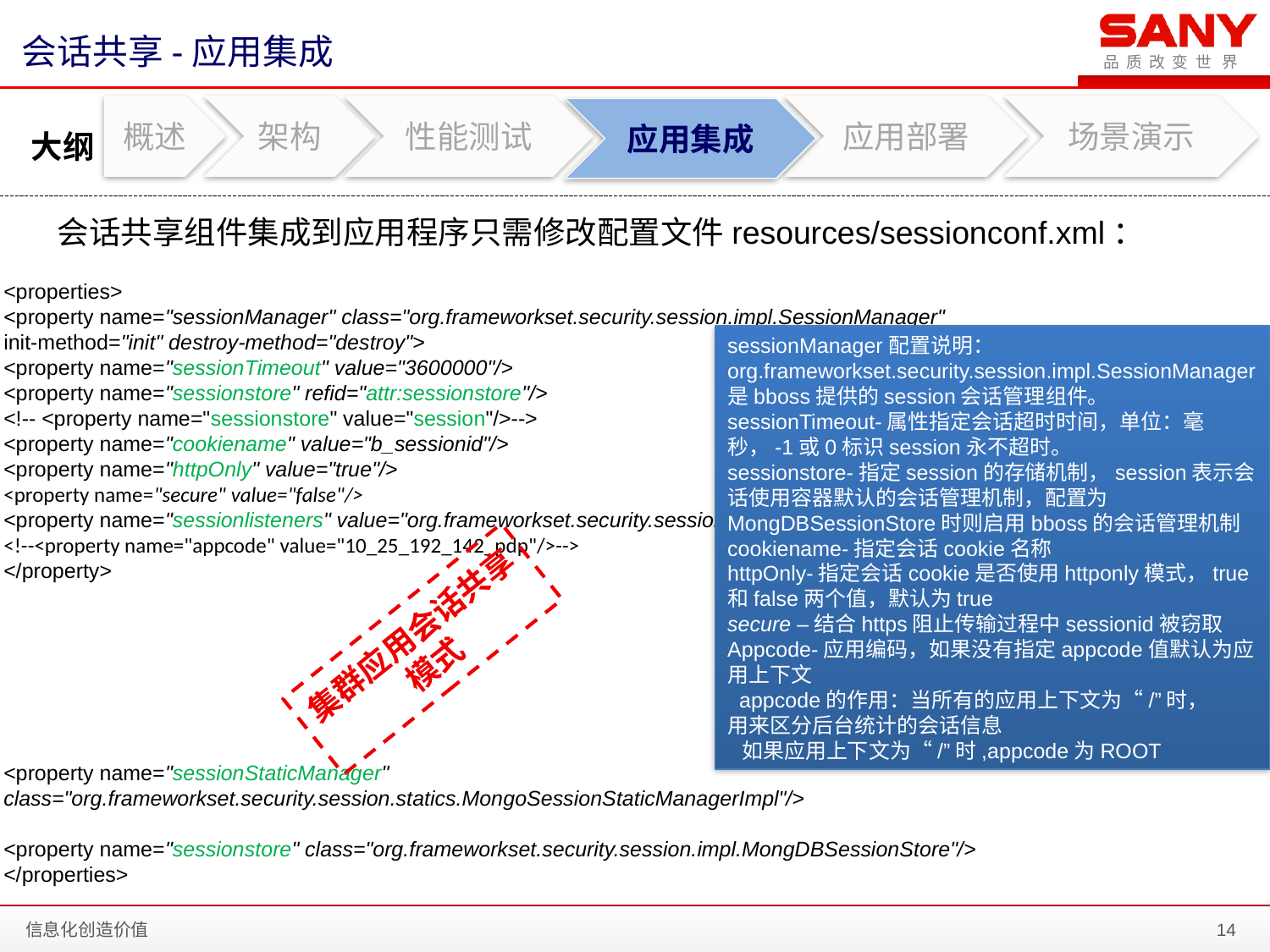

# 会话共享-应用集成
大纲
应用部署
场景演示
概述
架构
性能测试
应用集成
会话共享组件集成到应用程序只需修改配置文件resources/sessionconf.xml：
<properties>
<property name="sessionManager" class="org.frameworkset.security.session.impl.SessionManager"
init-method="init" destroy-method="destroy">
<property name="sessionTimeout" value="3600000"/>
<property name="sessionstore" refid="attr:sessionstore"/>
<!-- <property name="sessionstore" value="session"/>-->
<property name="cookiename" value="b_sessionid"/>
<property name="httpOnly" value="true"/>
<property name="secure" value="false"/>
<property name="sessionlisteners" value="org.frameworkset.security.session.impl.NullSessionListener"/>
<!--<property name="appcode" value="10_25_192_142_pdp"/>-->
</property>

<property name="sessionStaticManager" class="org.frameworkset.security.session.statics.MongoSessionStaticManagerImpl"/>

<property name="sessionstore" class="org.frameworkset.security.session.impl.MongDBSessionStore"/>
</properties>
sessionManager配置说明： 
org.frameworkset.security.session.impl.SessionManager是bboss提供的session会话管理组件。 
sessionTimeout-属性指定会话超时时间，单位：毫秒，-1或0标识session永不超时。 
sessionstore-指定session的存储机制，session表示会话使用容器默认的会话管理机制，配置为MongDBSessionStore时则启用bboss的会话管理机制 
cookiename-指定会话cookie名称 
httpOnly-指定会话cookie是否使用httponly模式，true和false两个值，默认为true
secure –结合https阻止传输过程中sessionid被窃取
Appcode-应用编码，如果没有指定appcode值默认为应用上下文
  appcode的作用：当所有的应用上下文为“/”时，
用来区分后台统计的会话信息
  如果应用上下文为“/”时,appcode为ROOT
集群应用会话共享模式
14
信息化创造价值